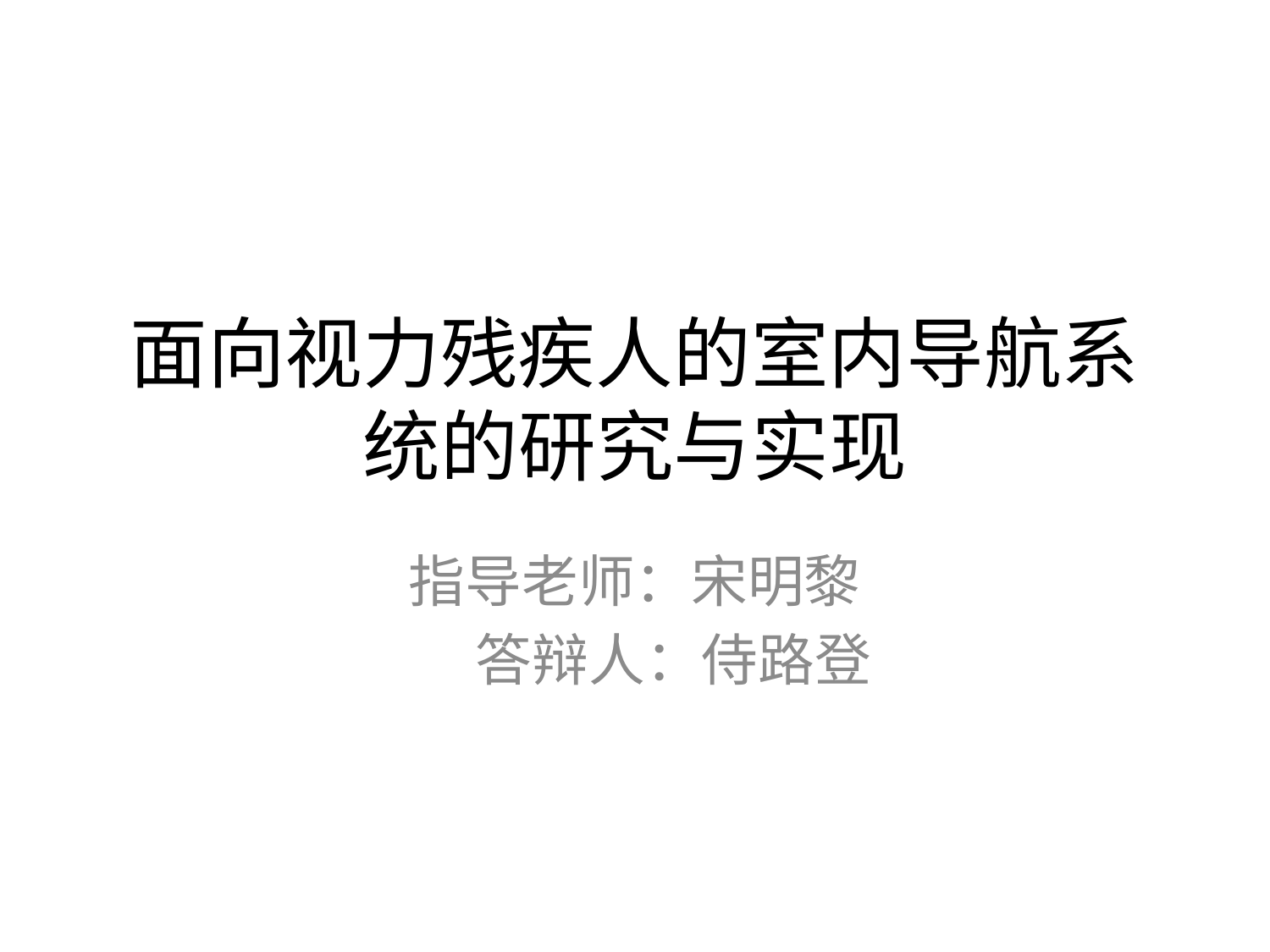

# 面向视力残疾人的室内导航系统的研究与实现
指导老师：宋明黎
     答辩人：侍路登